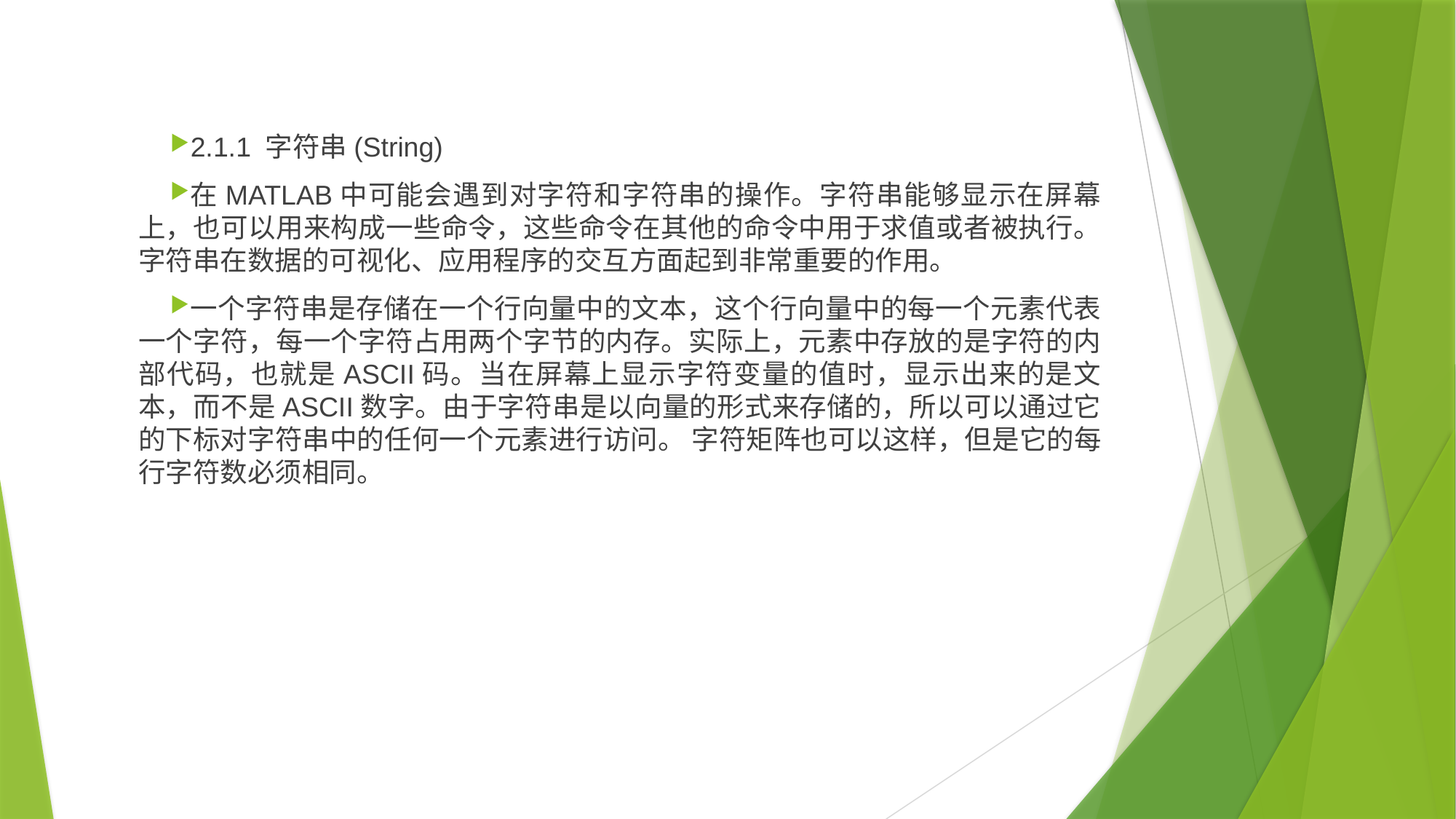

2.1.1 字符串(String)
在MATLAB中可能会遇到对字符和字符串的操作。字符串能够显示在屏幕上，也可以用来构成一些命令，这些命令在其他的命令中用于求值或者被执行。字符串在数据的可视化、应用程序的交互方面起到非常重要的作用。
一个字符串是存储在一个行向量中的文本，这个行向量中的每一个元素代表一个字符，每一个字符占用两个字节的内存。实际上，元素中存放的是字符的内部代码，也就是ASCII码。当在屏幕上显示字符变量的值时，显示出来的是文本，而不是ASCII数字。由于字符串是以向量的形式来存储的，所以可以通过它的下标对字符串中的任何一个元素进行访问。 字符矩阵也可以这样，但是它的每行字符数必须相同。